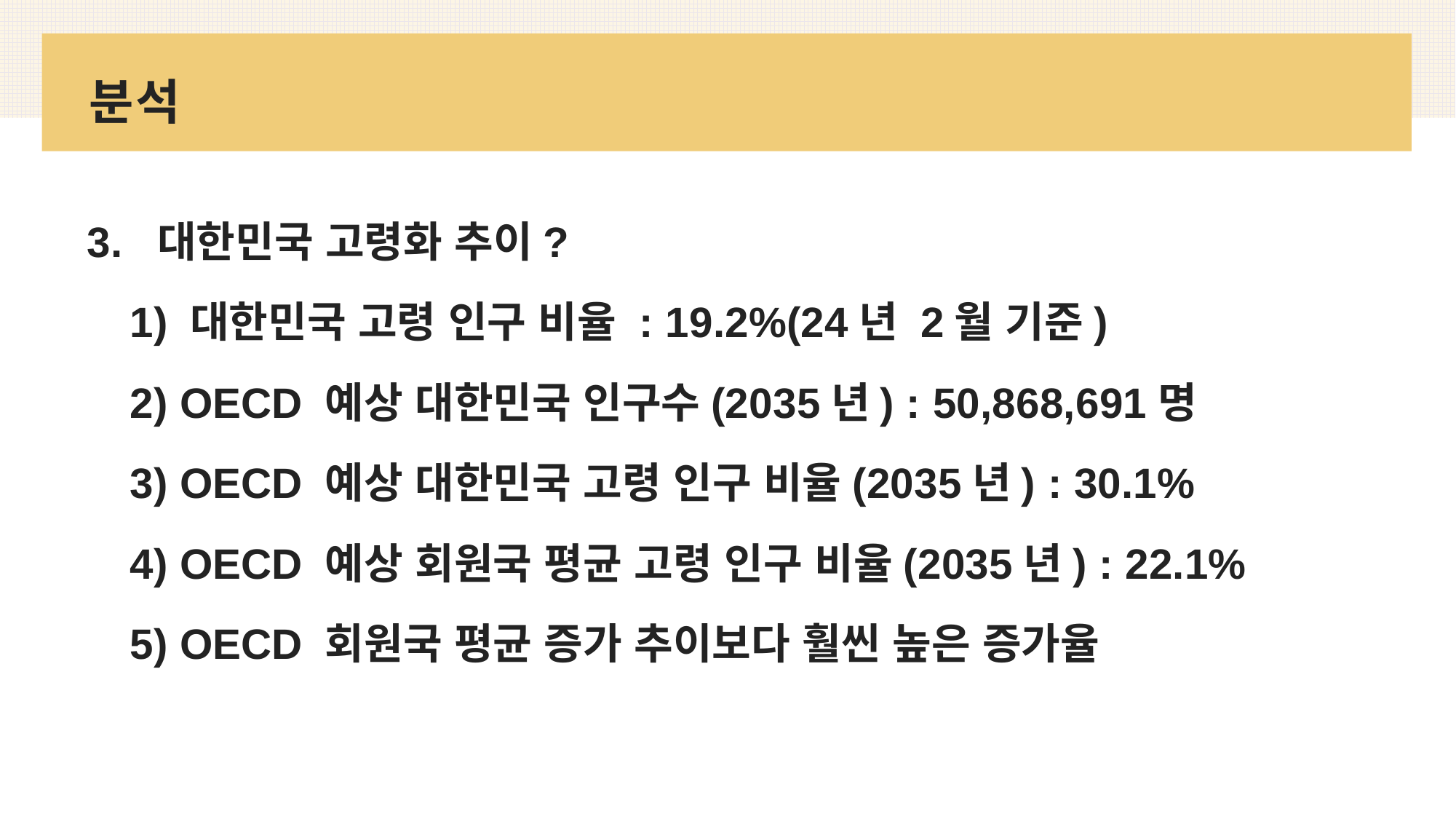

# 분석
3.  대한민국 고령화 추이?
 1) 대한민국 고령 인구 비율 : 19.2%(24년 2월 기준)
 2) OECD 예상 대한민국 인구수(2035년) : 50,868,691명
 3) OECD 예상 대한민국 고령 인구 비율(2035년) : 30.1%
 4) OECD 예상 회원국 평균 고령 인구 비율(2035년) : 22.1%
 5) OECD 회원국 평균 증가 추이보다 훨씬 높은 증가율